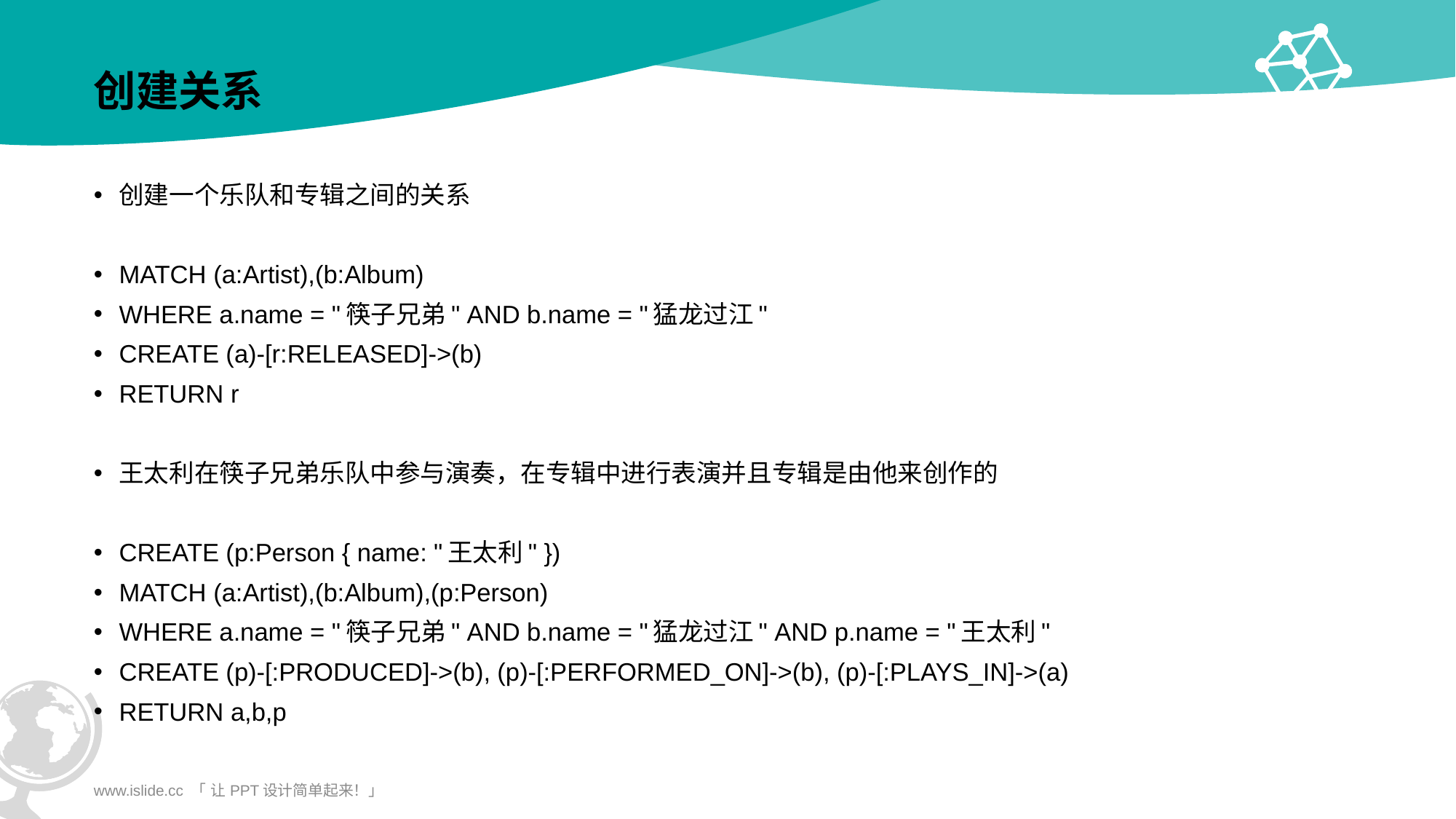

# 创建关系

创建一个乐队和专辑之间的关系

MATCH (a:Artist),(b:Album)
WHERE a.name = "筷子兄弟" AND b.name = "猛龙过江"
CREATE (a)-[r:RELEASED]->(b)
RETURN r

王太利在筷子兄弟乐队中参与演奏，在专辑中进行表演并且专辑是由他来创作的

CREATE (p:Person { name: "王太利" })
MATCH (a:Artist),(b:Album),(p:Person)
WHERE a.name = "筷子兄弟" AND b.name = "猛龙过江" AND p.name = "王太利"
CREATE (p)-[:PRODUCED]->(b), (p)-[:PERFORMED_ON]->(b), (p)-[:PLAYS_IN]->(a)
RETURN a,b,p
www.islide.cc 「 让PPT设计简单起来！」
22